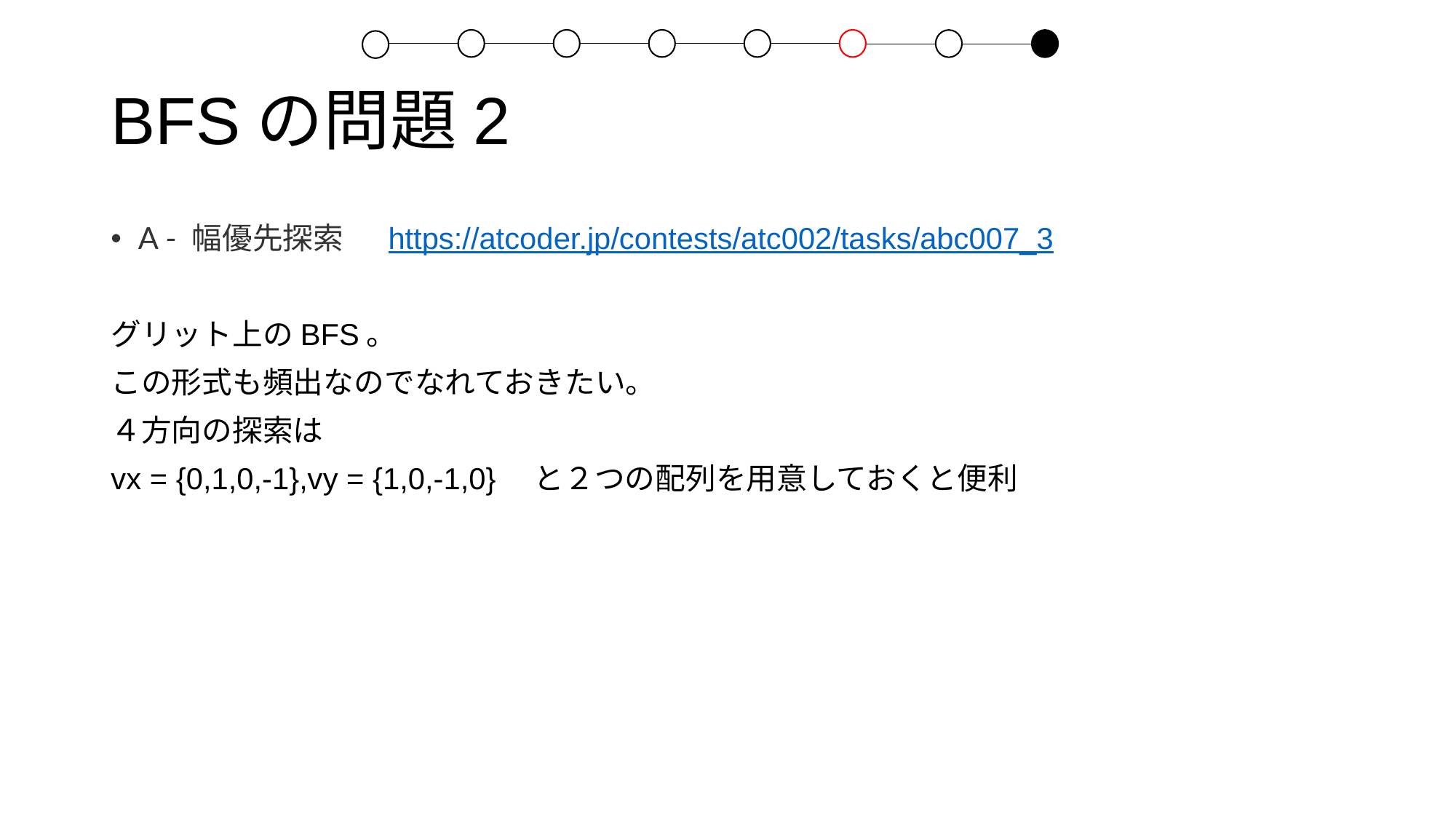

# BFSの問題2
A - 幅優先探索 　https://atcoder.jp/contests/atc002/tasks/abc007_3

グリット上のBFS。
この形式も頻出なのでなれておきたい。
４方向の探索は
vx = {0,1,0,-1},vy = {1,0,-1,0}　と２つの配列を用意しておくと便利